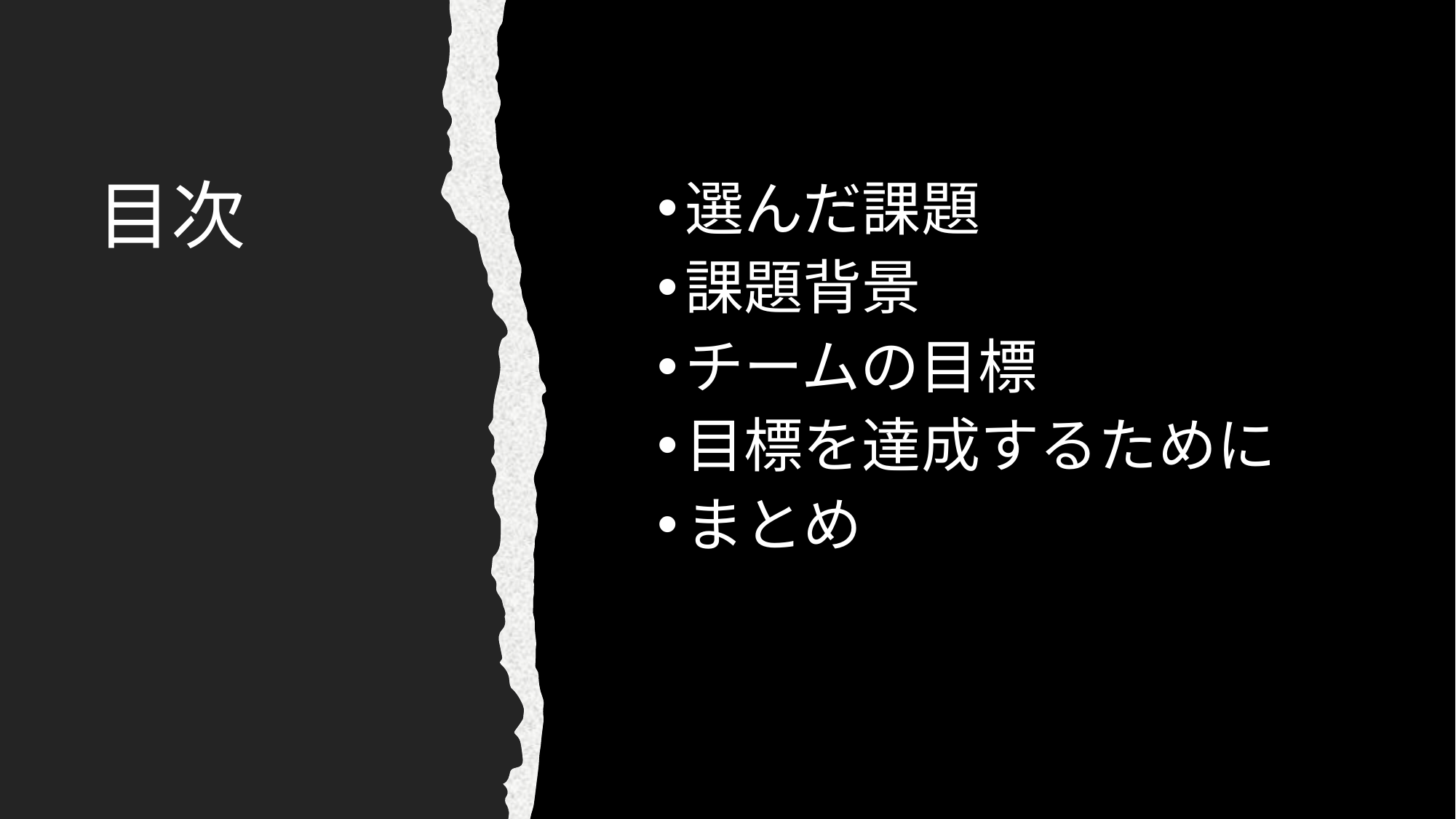

# 目次
選んだ課題
課題背景
チームの目標
目標を達成するために
まとめ